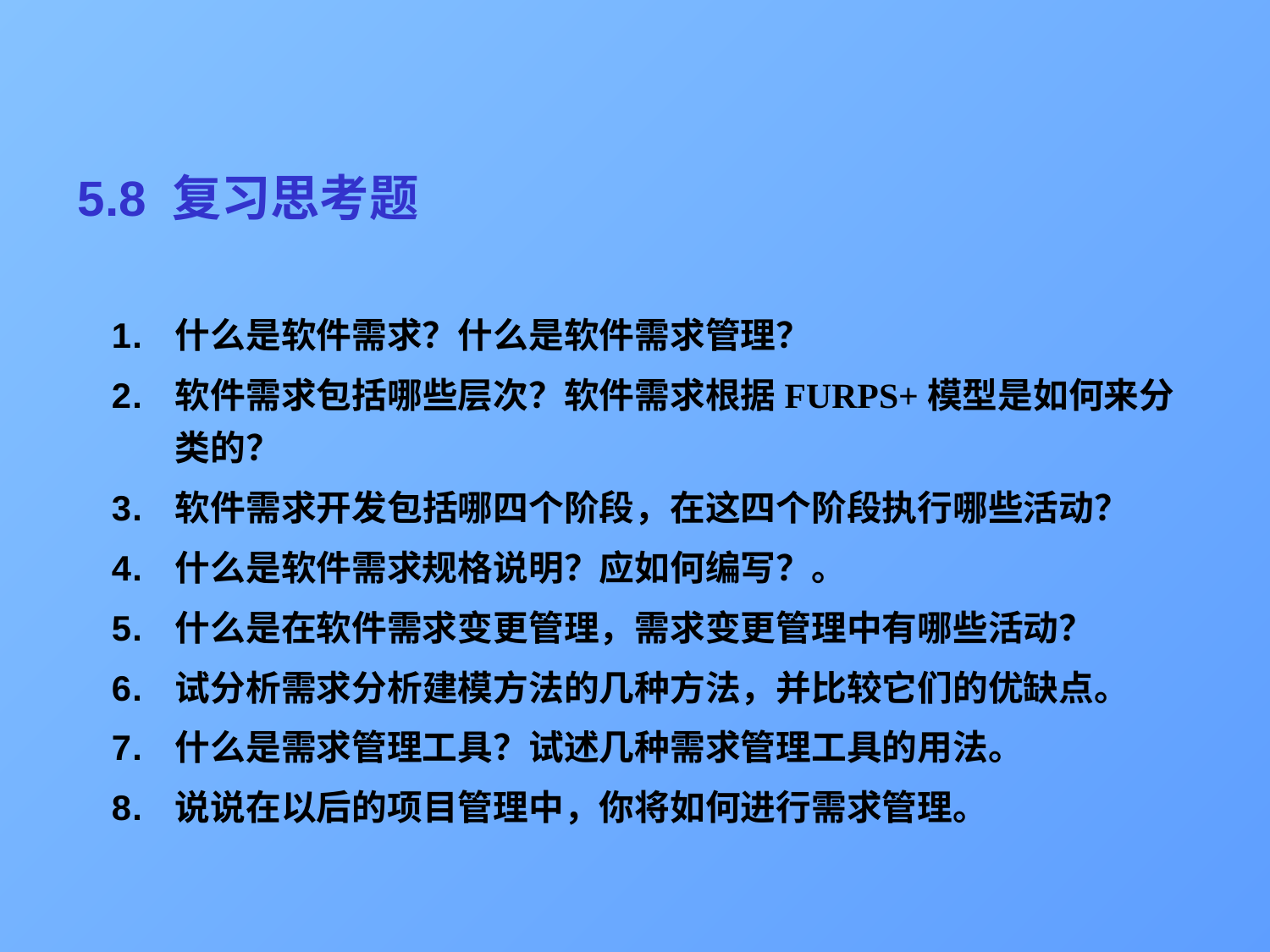

# 5.8 复习思考题
什么是软件需求？什么是软件需求管理？
软件需求包括哪些层次？软件需求根据FURPS+模型是如何来分类的？
软件需求开发包括哪四个阶段，在这四个阶段执行哪些活动？
什么是软件需求规格说明？应如何编写？。
什么是在软件需求变更管理，需求变更管理中有哪些活动？
试分析需求分析建模方法的几种方法，并比较它们的优缺点。
什么是需求管理工具？试述几种需求管理工具的用法。
说说在以后的项目管理中，你将如何进行需求管理。